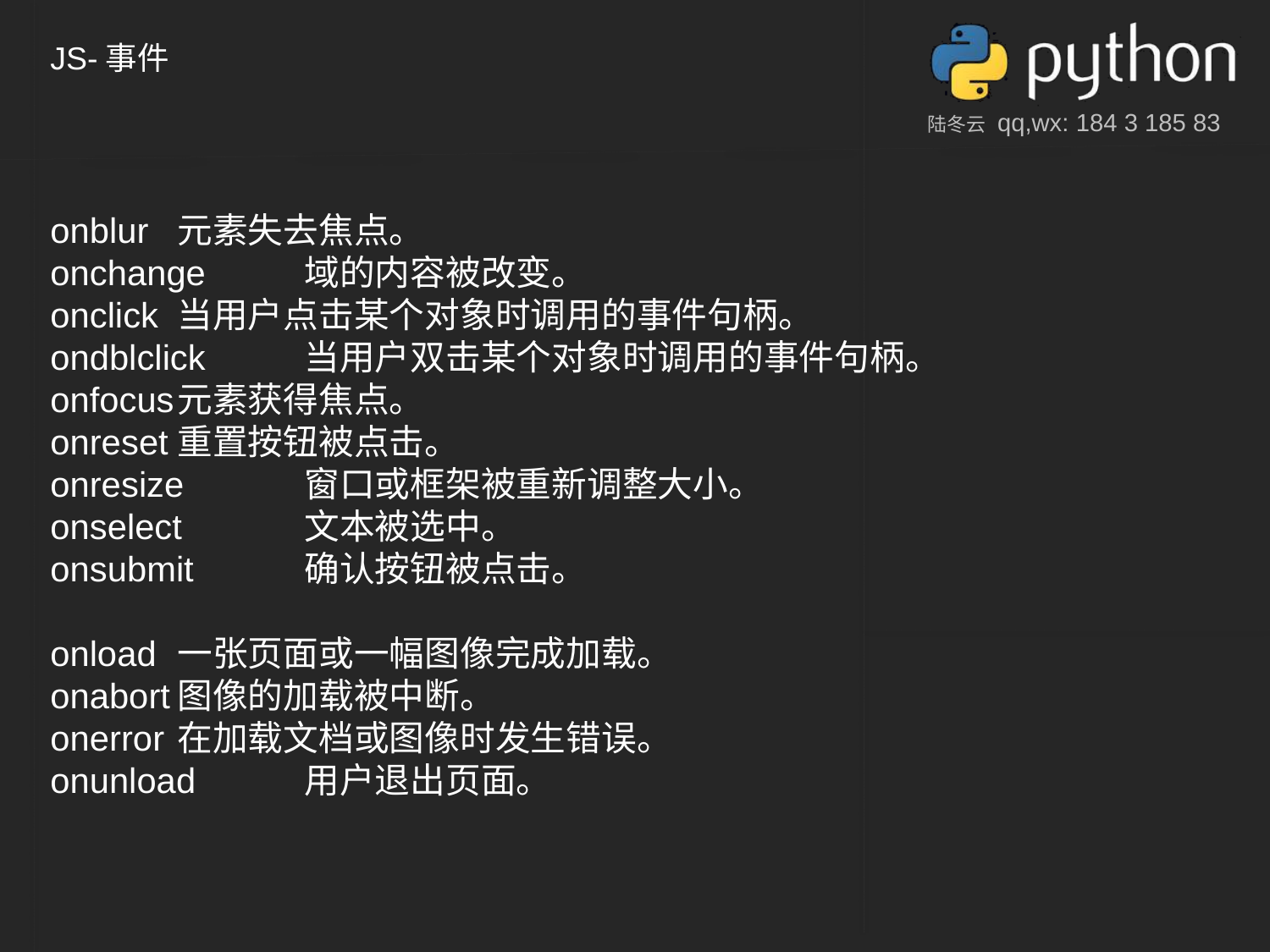

JS-事件
onblur	元素失去焦点。
onchange	域的内容被改变。
onclick	当用户点击某个对象时调用的事件句柄。
ondblclick	当用户双击某个对象时调用的事件句柄。
onfocus	元素获得焦点。
onreset	重置按钮被点击。
onresize	窗口或框架被重新调整大小。
onselect	文本被选中。
onsubmit	确认按钮被点击。

onload	一张页面或一幅图像完成加载。
onabort	图像的加载被中断。
onerror	在加载文档或图像时发生错误。
onunload	用户退出页面。